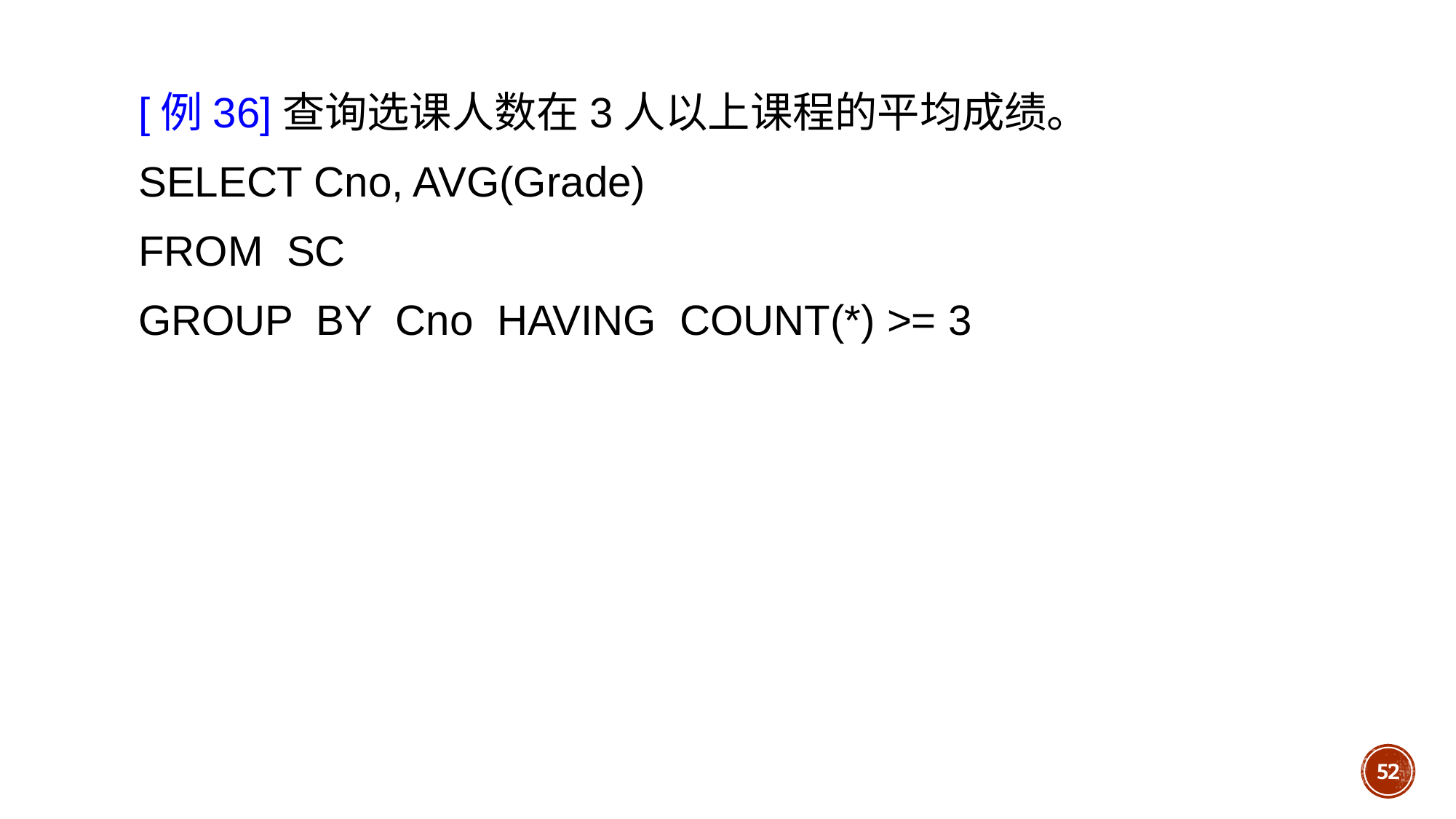

[例36]查询选课人数在3人以上课程的平均成绩。
SELECT Cno, AVG(Grade)
FROM  SC
GROUP  BY  Cno  HAVING  COUNT(*) >= 3

52